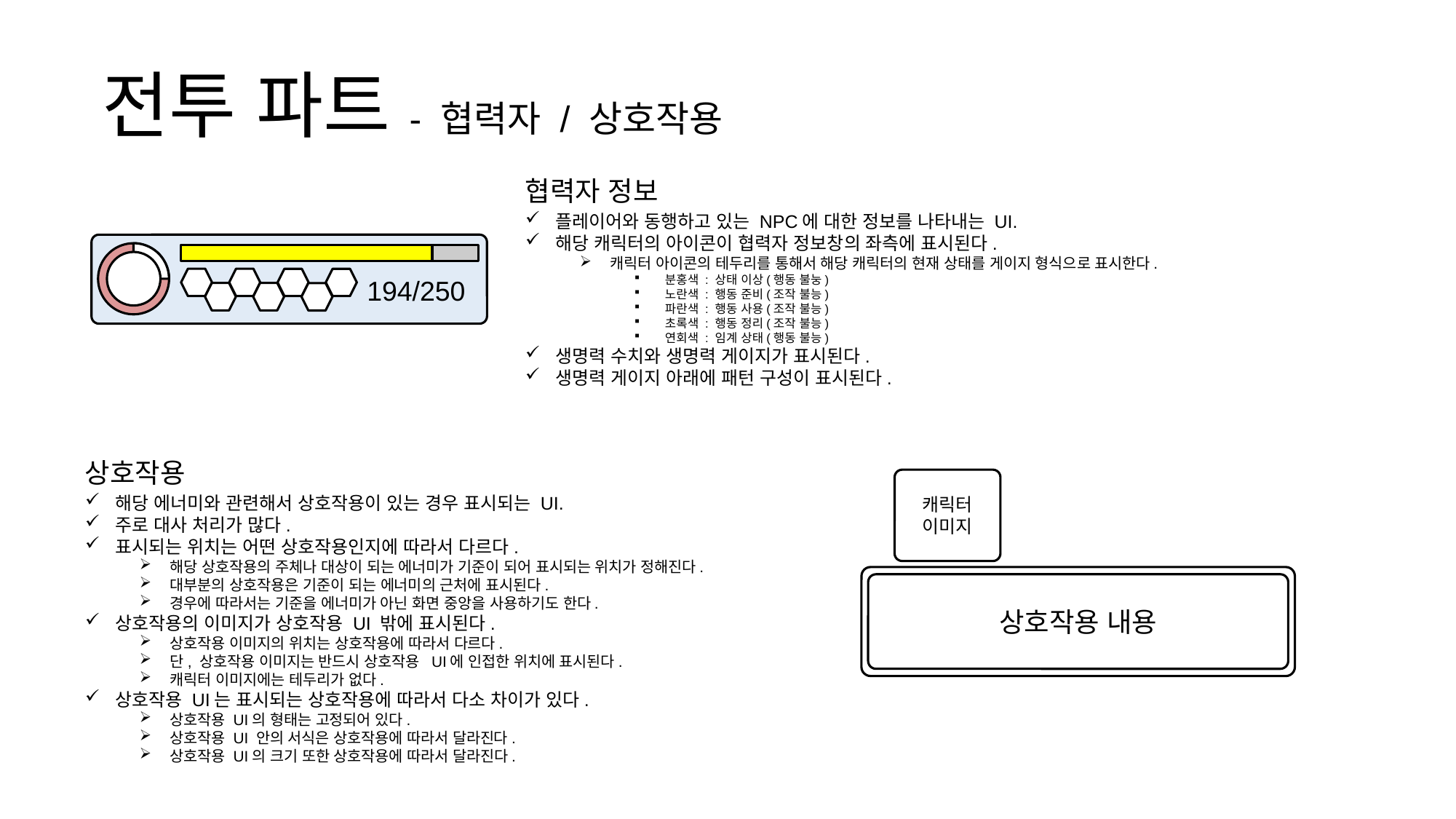

전투 파트 - 협력자 / 상호작용
협력자 정보

플레이어와 동행하고 있는 NPC에 대한 정보를 나타내는 UI.
해당 캐릭터의 아이콘이 협력자 정보창의 좌측에 표시된다.
캐릭터 아이콘의 테두리를 통해서 해당 캐릭터의 현재 상태를 게이지 형식으로 표시한다.
분홍색 : 상태 이상(행동 불눙)
노란색 : 행동 준비(조작 불능)
파란색 : 행동 사용(조작 불능)
초록색 : 행동 정리(조작 불능)
연회색 : 임계 상태(행동 불능)
생명력 수치와 생명력 게이지가 표시된다.
생명력 게이지 아래에 패턴 구성이 표시된다.

194/250

상호작용

해당 에너미와 관련해서 상호작용이 있는 경우 표시되는 UI.
주로 대사 처리가 많다.
표시되는 위치는 어떤 상호작용인지에 따라서 다르다.
해당 상호작용의 주체나 대상이 되는 에너미가 기준이 되어 표시되는 위치가 정해진다.
대부분의 상호작용은 기준이 되는 에너미의 근처에 표시된다.
경우에 따라서는 기준을 에너미가 아닌 화면 중앙을 사용하기도 한다.
상호작용의 이미지가 상호작용 UI 밖에 표시된다.
상호작용 이미지의 위치는 상호작용에 따라서 다르다.
단, 상호작용 이미지는 반드시 상호작용  UI에 인접한 위치에 표시된다.
캐릭터 이미지에는 테두리가 없다.
상호작용 UI는 표시되는 상호작용에 따라서 다소 차이가 있다.
상호작용 UI의 형태는 고정되어 있다.
상호작용 UI 안의 서식은 상호작용에 따라서 달라진다.
상호작용 UI의 크기 또한 상호작용에 따라서 달라진다.
캐릭터
이미지

상호작용 내용